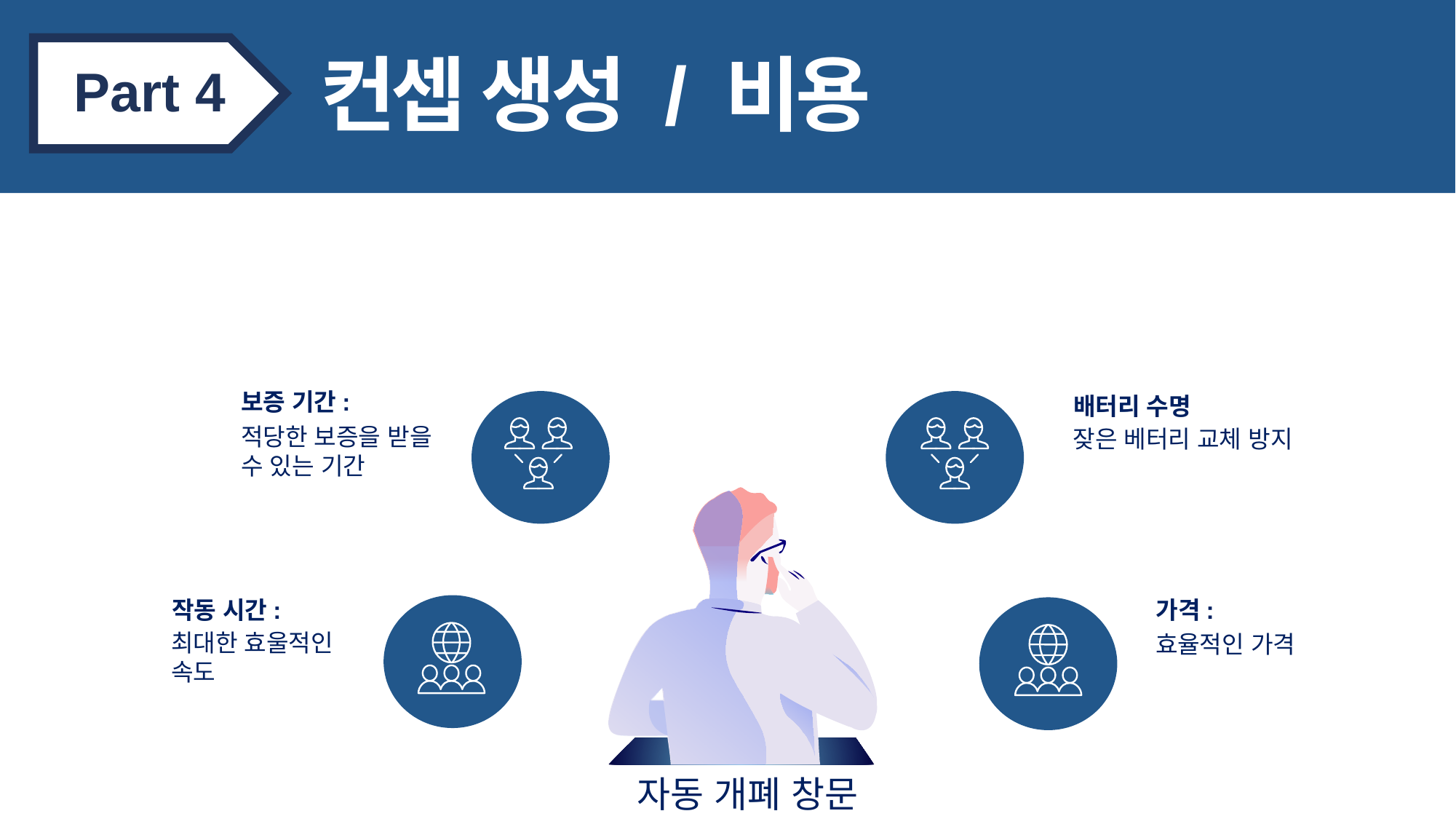

Part 4
컨셉 생성 / 비용

보증 기간:
적당한 보증을 받을 수 있는 기간
배터리 수명
잦은 베터리 교체 방지

작동 시간:
최대한 효울적인 속도
가격:
효율적인 가격

자동 개폐 창문